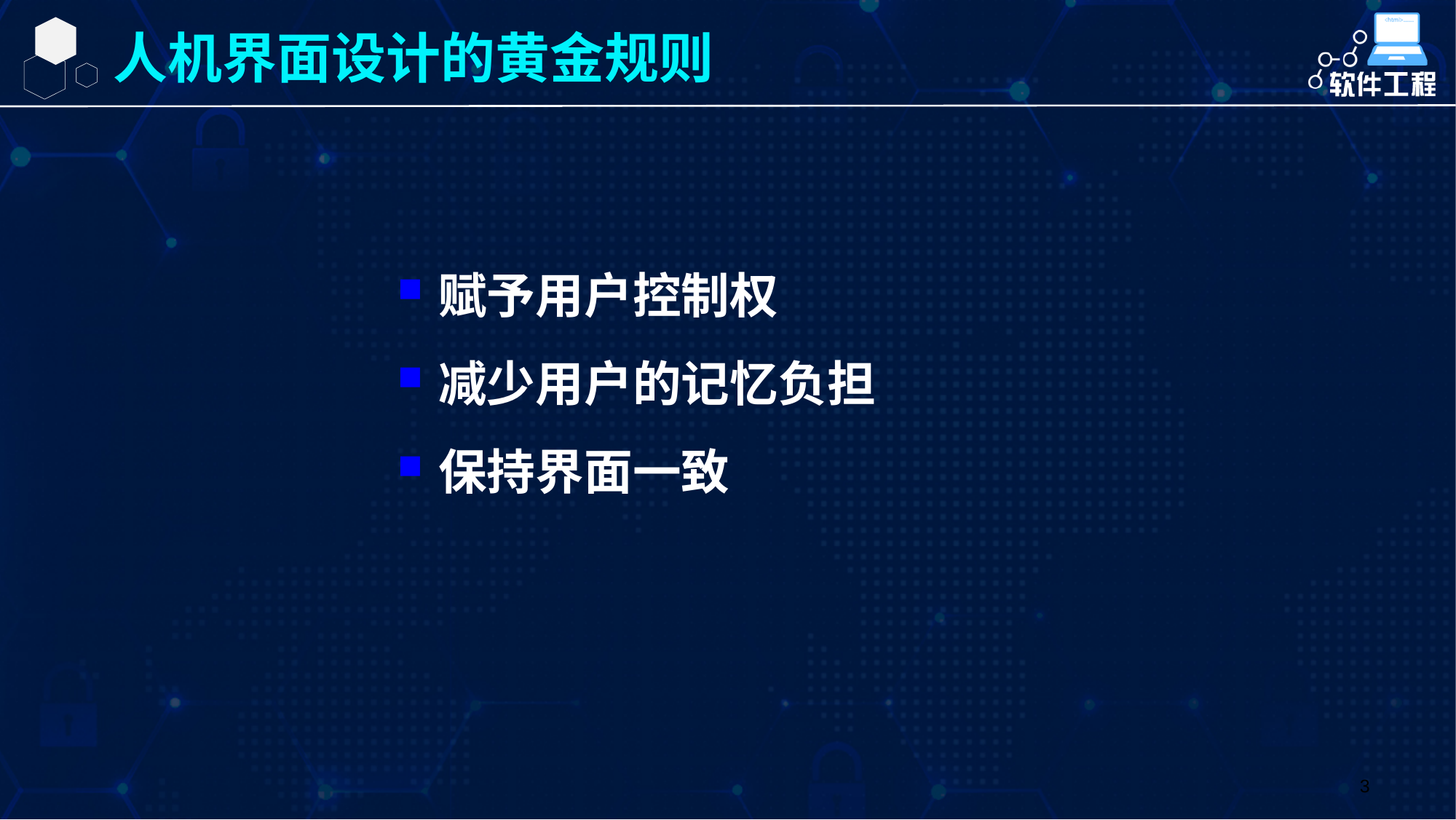

人机界面设计的黄金规则
赋予用户控制权
减少用户的记忆负担
保持界面一致
3